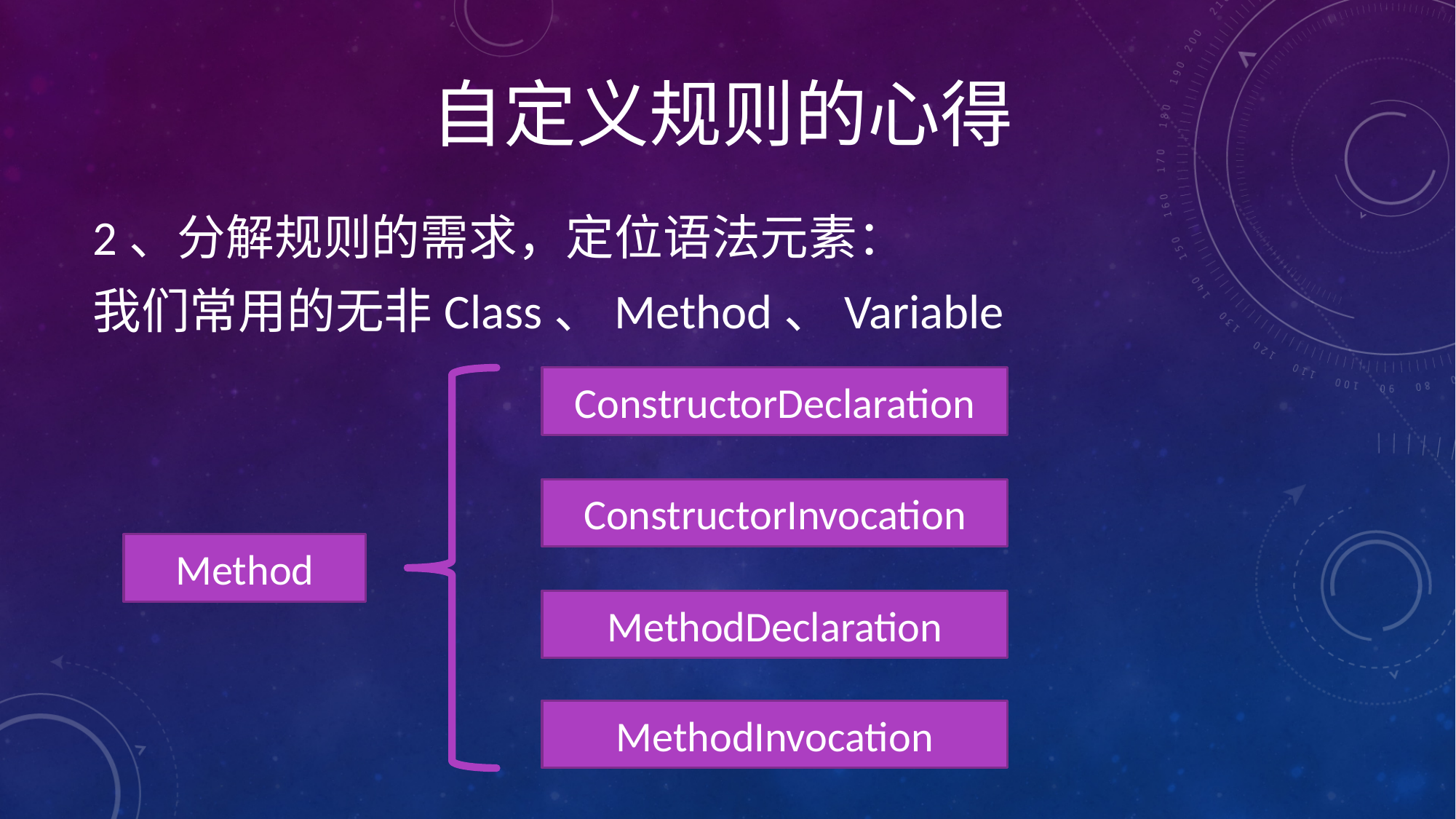

# 自定义规则的心得
2、分解规则的需求，定位语法元素：
我们常用的无非Class、Method、Variable
ConstructorDeclaration

ConstructorInvocation
Method
MethodDeclaration
MethodInvocation